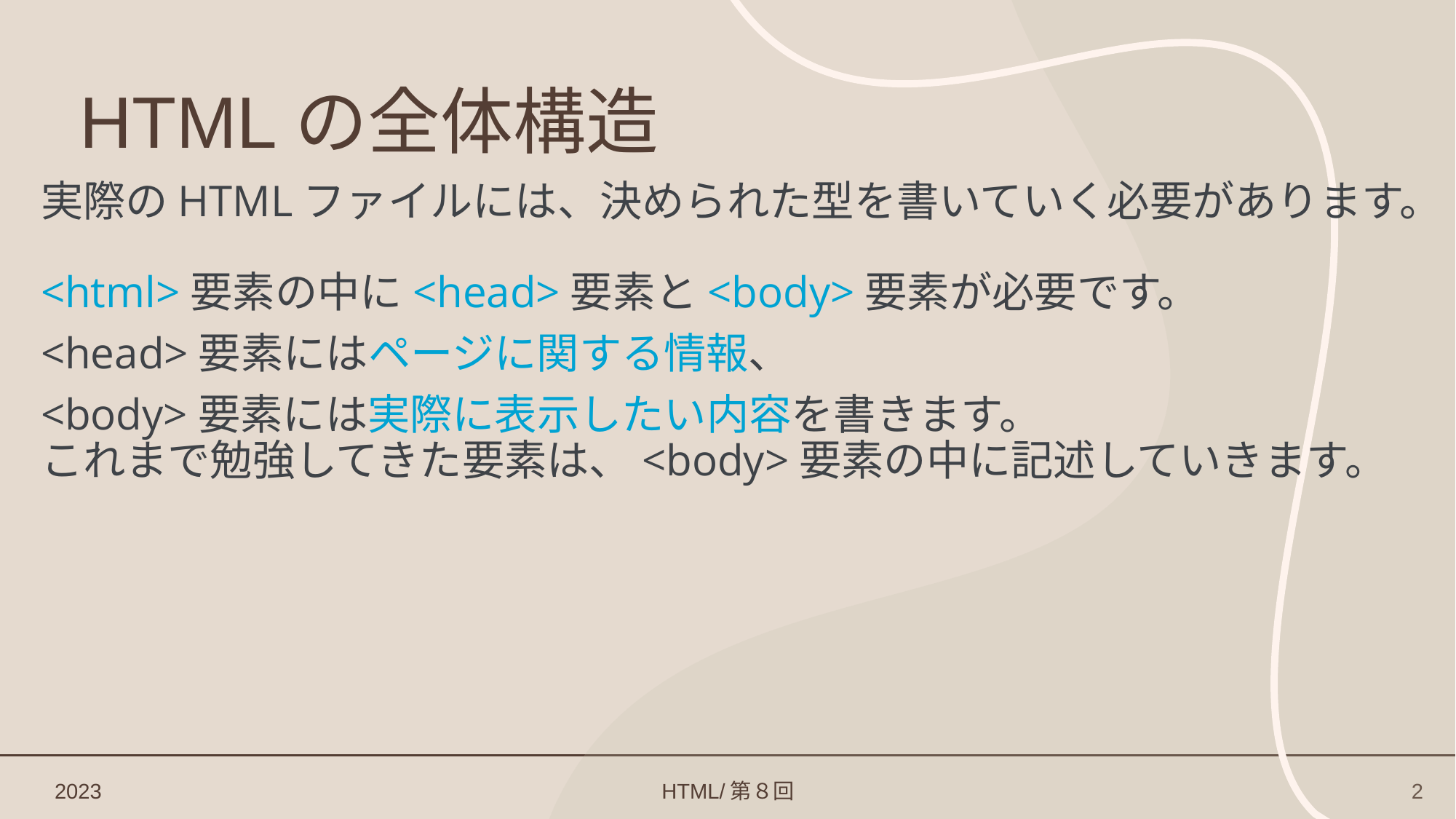

# HTMLの全体構造
実際のHTMLファイルには、決められた型を書いていく必要があります。
<html>要素の中に<head>要素と<body>要素が必要です。
<head>要素にはページに関する情報、
<body>要素には実際に表示したい内容を書きます。
これまで勉強してきた要素は、<body>要素の中に記述していきます。
2023
HTML/第８回
2